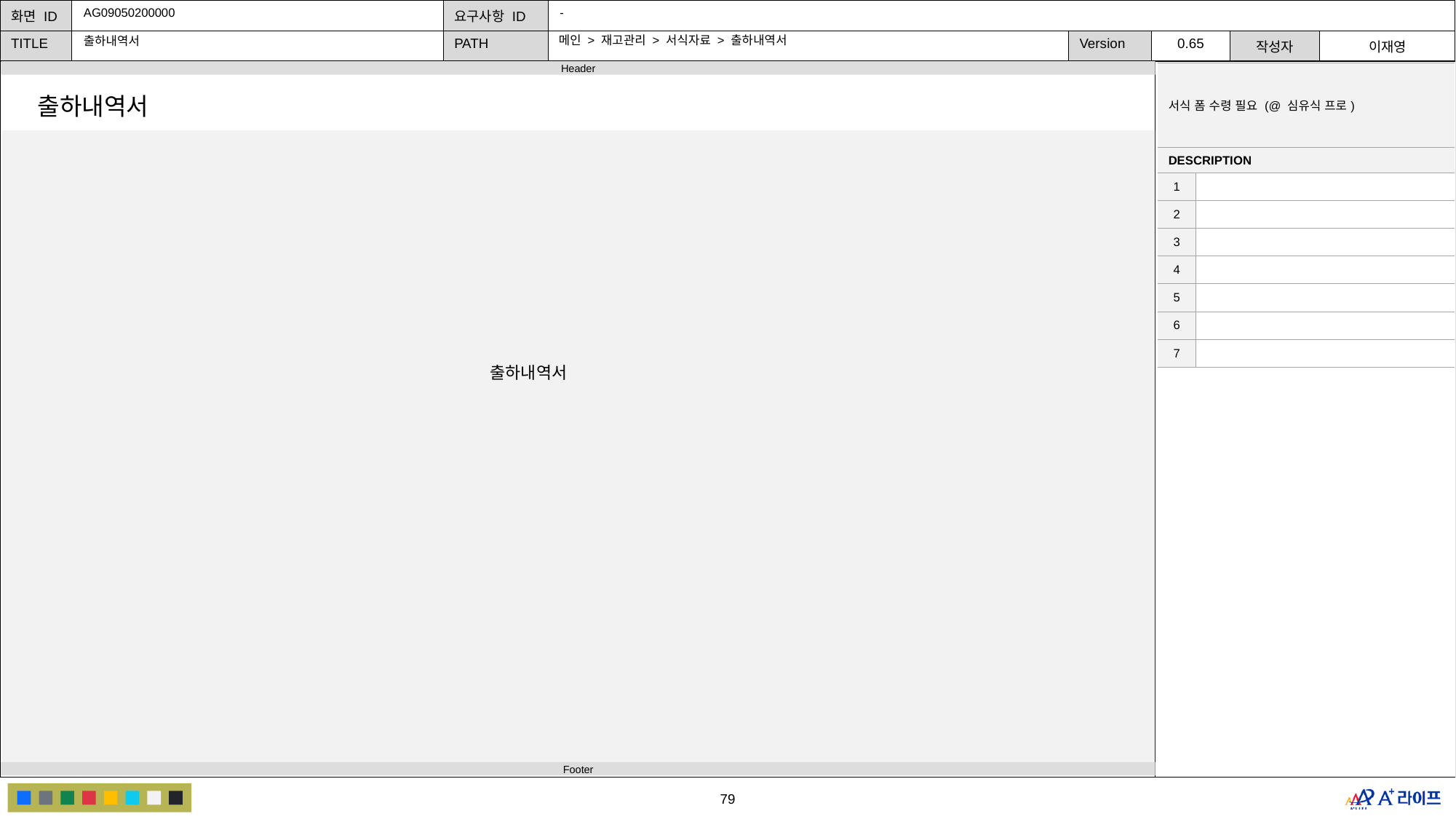

AG09050200000
-
메인 > 재고관리 > 서식자료 > 출하내역서
출하내역서
| 서식 폼 수령 필요 (@ 심유식 프로) |  |
| --- | --- |
| DESCRIPTION |  |
| 1 |  |
| 2 |  |
| 3 |  |
| 4 |  |
| 5 |  |
| 6 |  |
| 7 |  |
출하내역서
출하내역서